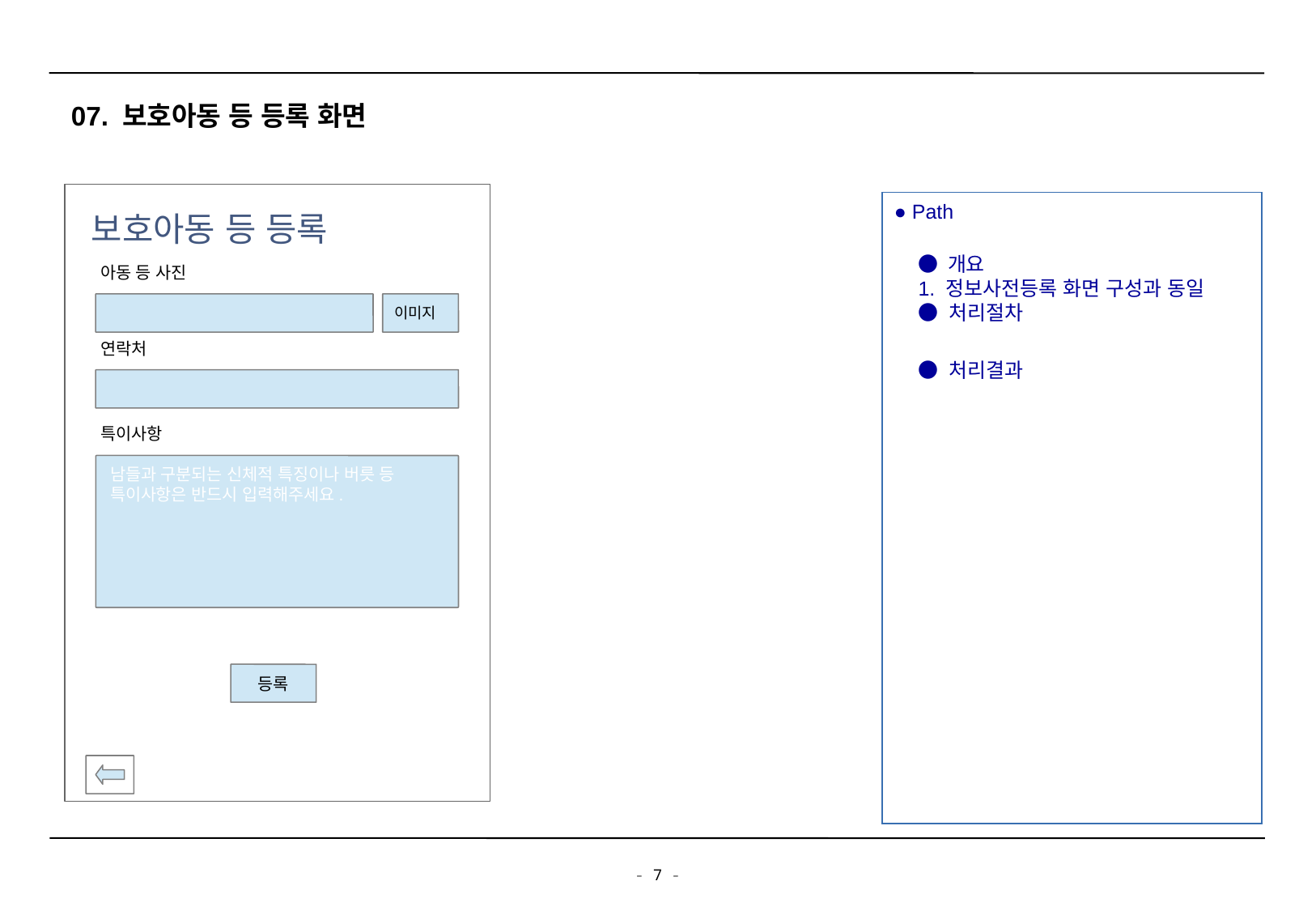

07. 보호아동 등 등록 화면

보호아동 등 등록
● Path

● 개요
1. 정보사전등록 화면 구성과 동일
● 처리절차

● 처리결과

아동 등 사진

이미지
연락처

특이사항

남들과 구분되는 신체적 특징이나 버릇 등 특이사항은 반드시 입력해주세요.
등록